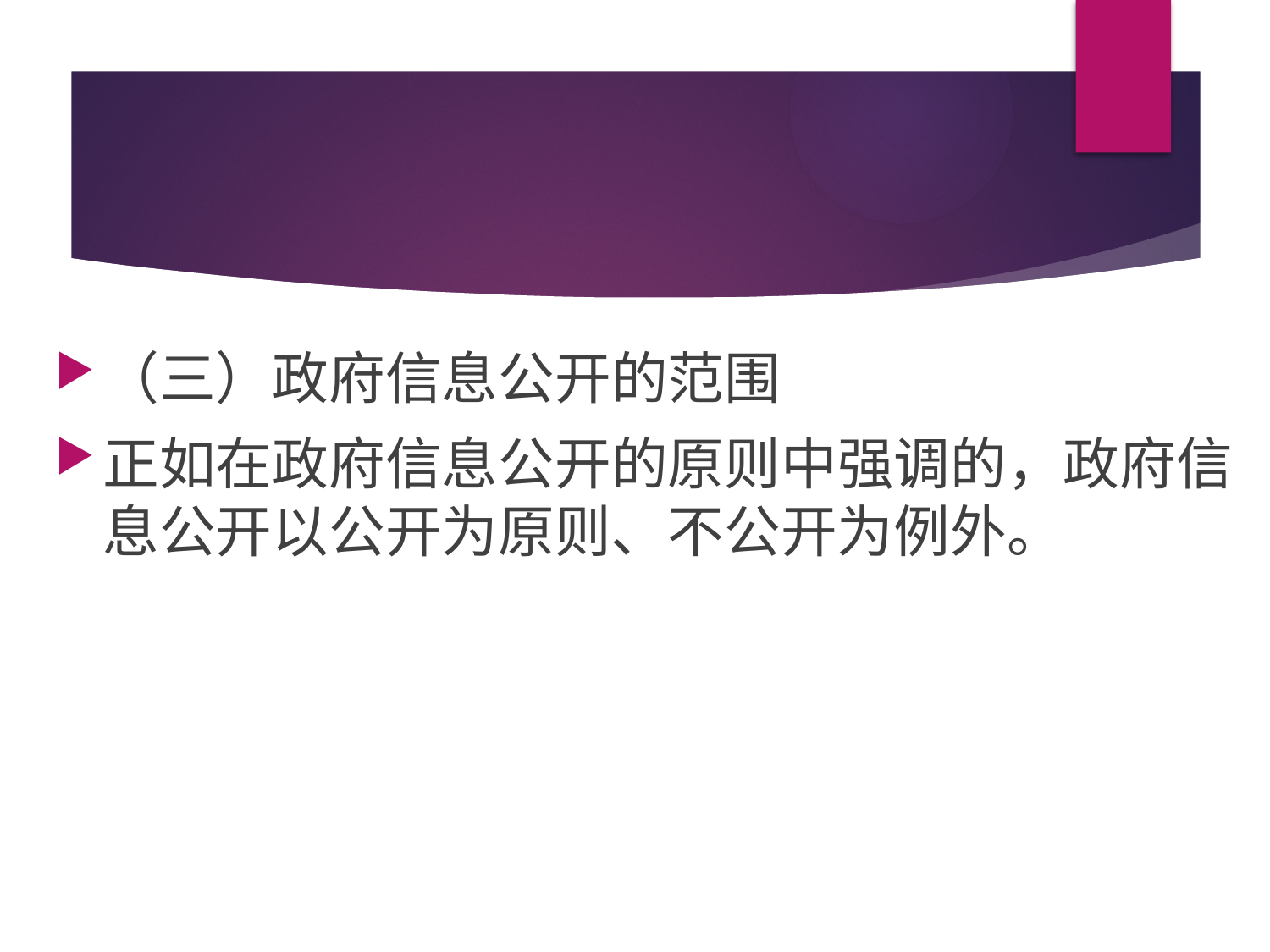

（三）政府信息公开的范围
正如在政府信息公开的原则中强调的，政府信息公开以公开为原则、不公开为例外。